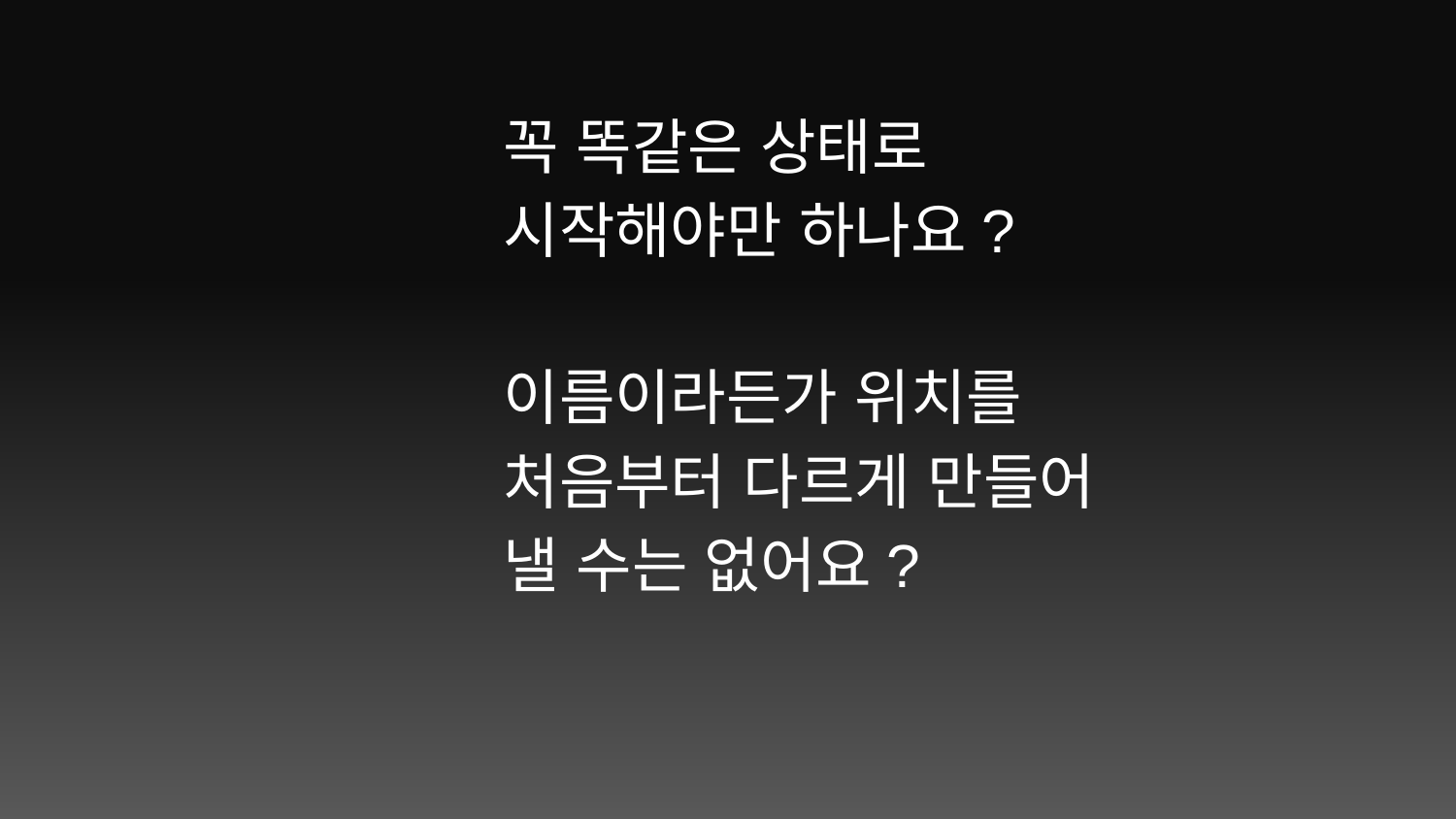

꼭 똑같은 상태로 시작해야만 하나요?

이름이라든가 위치를
처음부터 다르게 만들어 낼 수는 없어요?